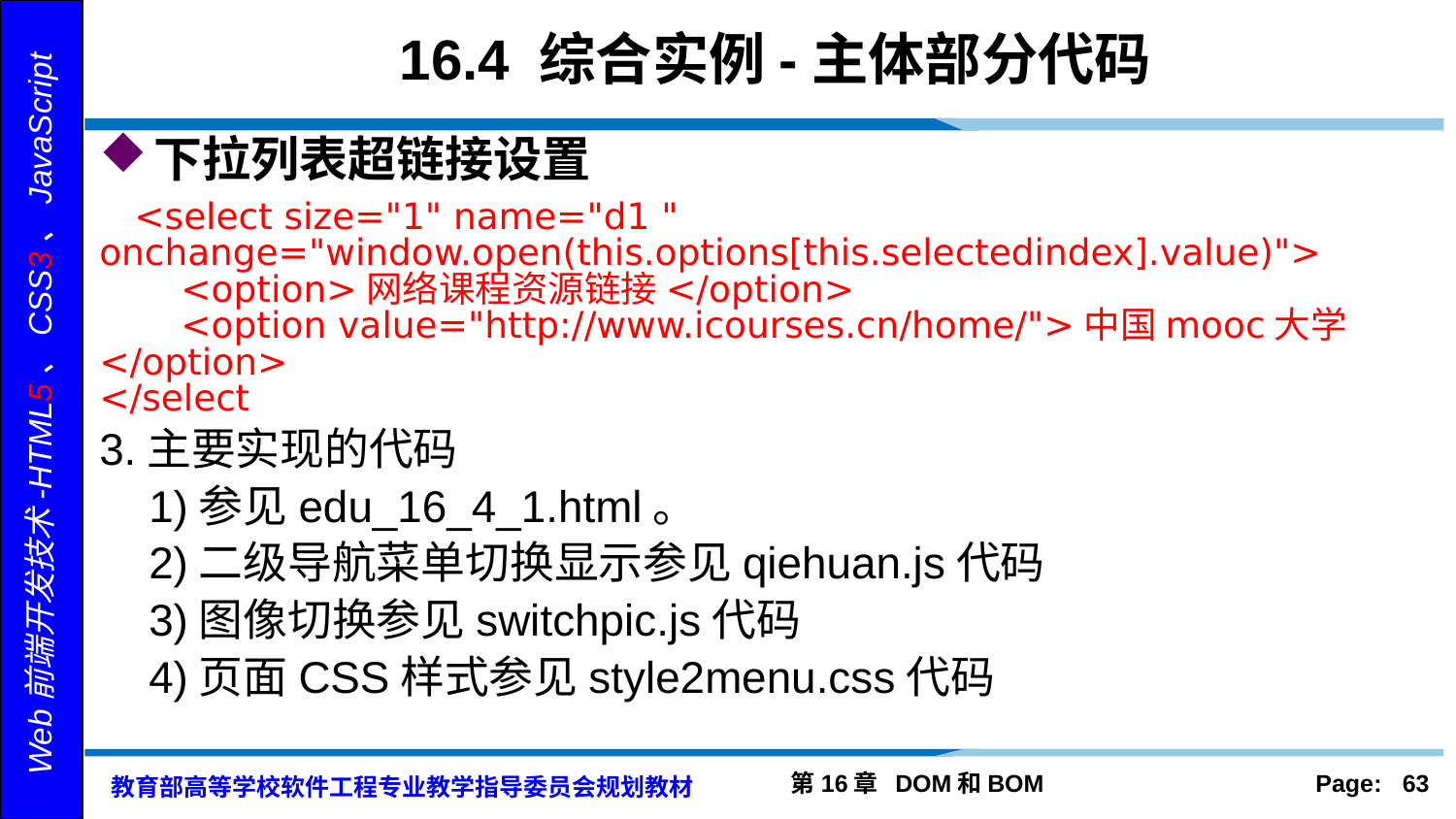

# 16.4 综合实例-主体部分代码
下拉列表超链接设置
   <select size="1" name="d1 "
onchange="window.open(this.options[this.selectedindex].value)">
       <option>网络课程资源链接</option>
       <option value="http://www.icourses.cn/home/">中国mooc大学        </option>
</select
3.主要实现的代码
    1)参见edu_16_4_1.html。
    2)二级导航菜单切换显示参见qiehuan.js代码
    3)图像切换参见switchpic.js代码
    4)页面CSS样式参见style2menu.css代码